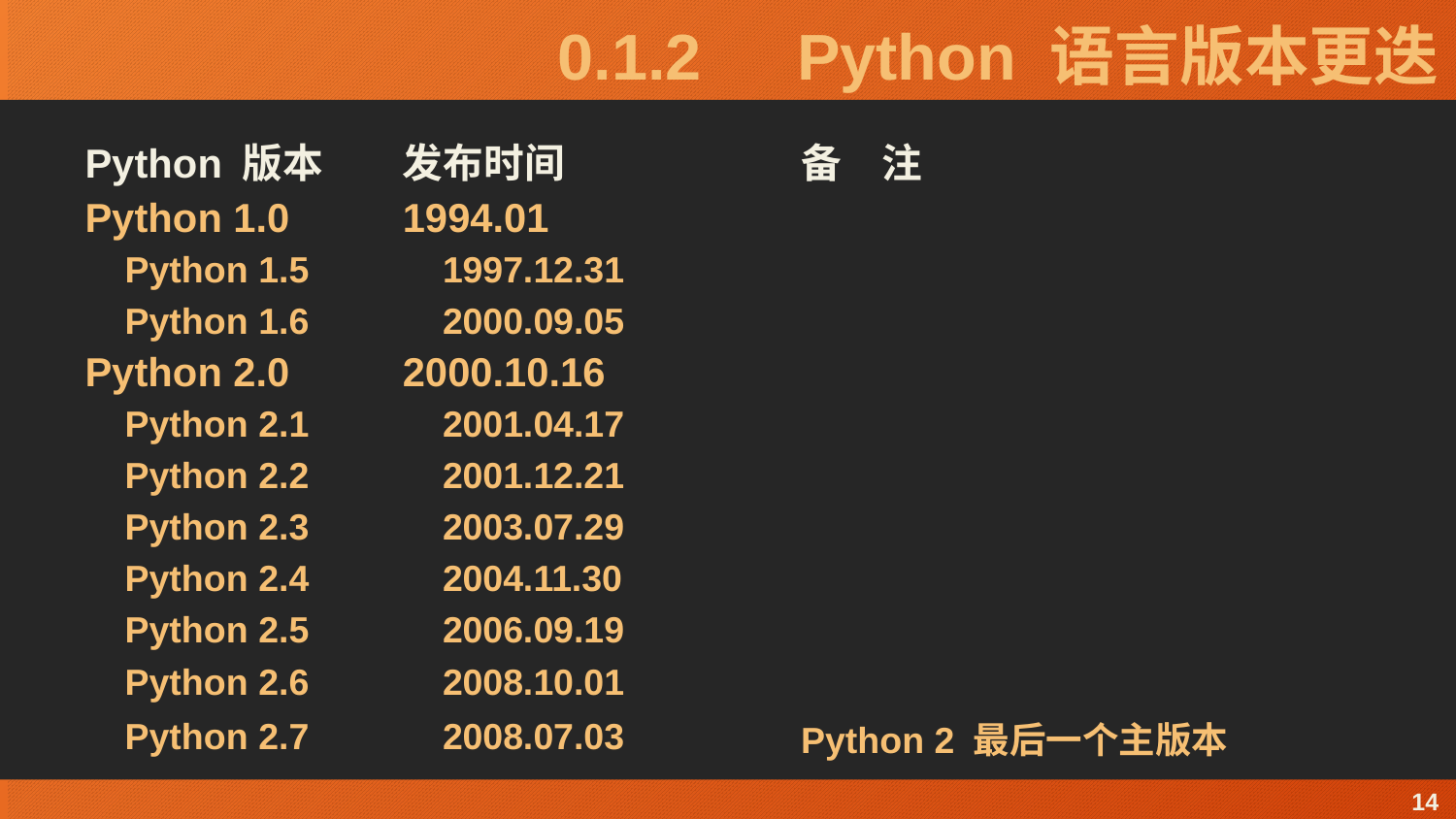

# 0.1.2　Python 语言版本更迭
| Python 版本 | 发布时间 | 备　注 |
| --- | --- | --- |
| Python 1.0 | 1994.01 |  |
| Python 1.5 | 1997.12.31 |  |
| Python 1.6 | 2000.09.05 |  |
| Python 2.0 | 2000.10.16 |  |
| Python 2.1 | 2001.04.17 |  |
| Python 2.2 | 2001.12.21 |  |
| Python 2.3 | 2003.07.29 |  |
| Python 2.4 | 2004.11.30 |  |
| Python 2.5 | 2006.09.19 |  |
| Python 2.6 | 2008.10.01 |  |
| Python 2.7 | 2008.07.03 | Python 2 最后一个主版本 |
14